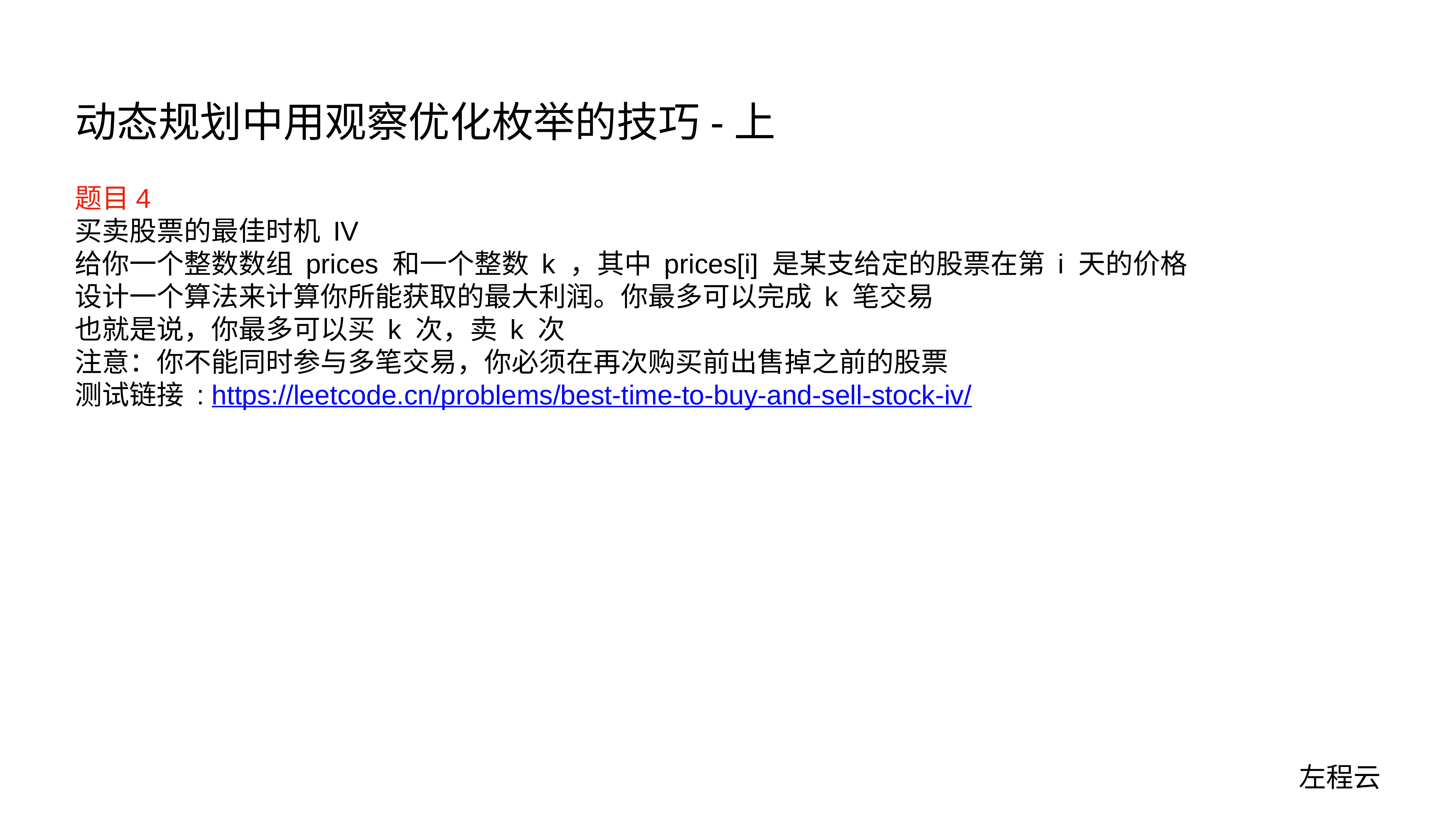

# 动态规划中用观察优化枚举的技巧-上
题目4
买卖股票的最佳时机 IV
给你一个整数数组 prices 和一个整数 k ，其中 prices[i] 是某支给定的股票在第 i 天的价格
设计一个算法来计算你所能获取的最大利润。你最多可以完成 k 笔交易
也就是说，你最多可以买 k 次，卖 k 次
注意：你不能同时参与多笔交易，你必须在再次购买前出售掉之前的股票
测试链接 : https://leetcode.cn/problems/best-time-to-buy-and-sell-stock-iv/
左程云